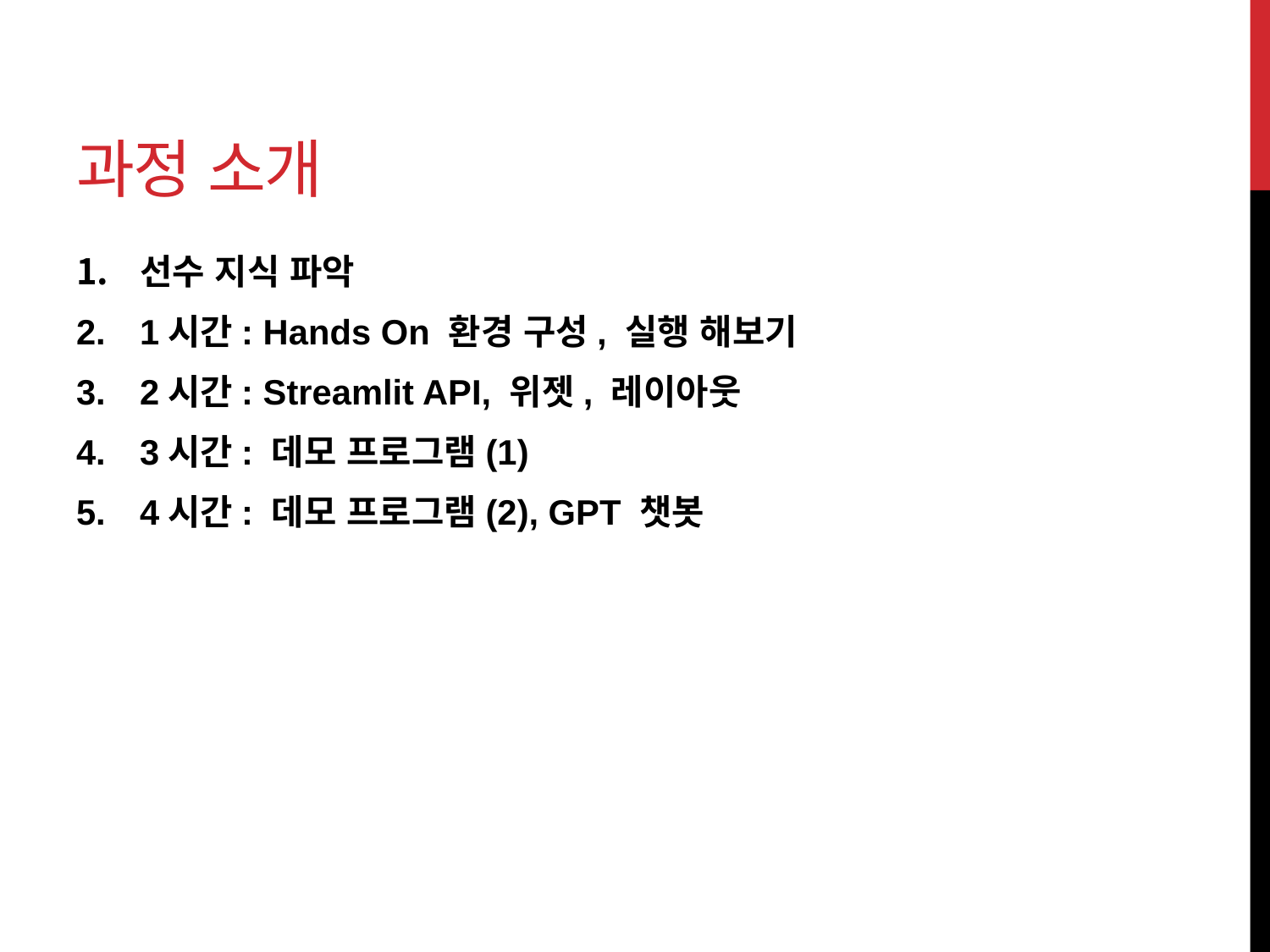

# 과정 소개
선수 지식 파악
1시간: Hands On 환경 구성, 실행 해보기
2시간: Streamlit API, 위젯, 레이아웃
3시간: 데모 프로그램(1)
4시간: 데모 프로그램(2), GPT 챗봇